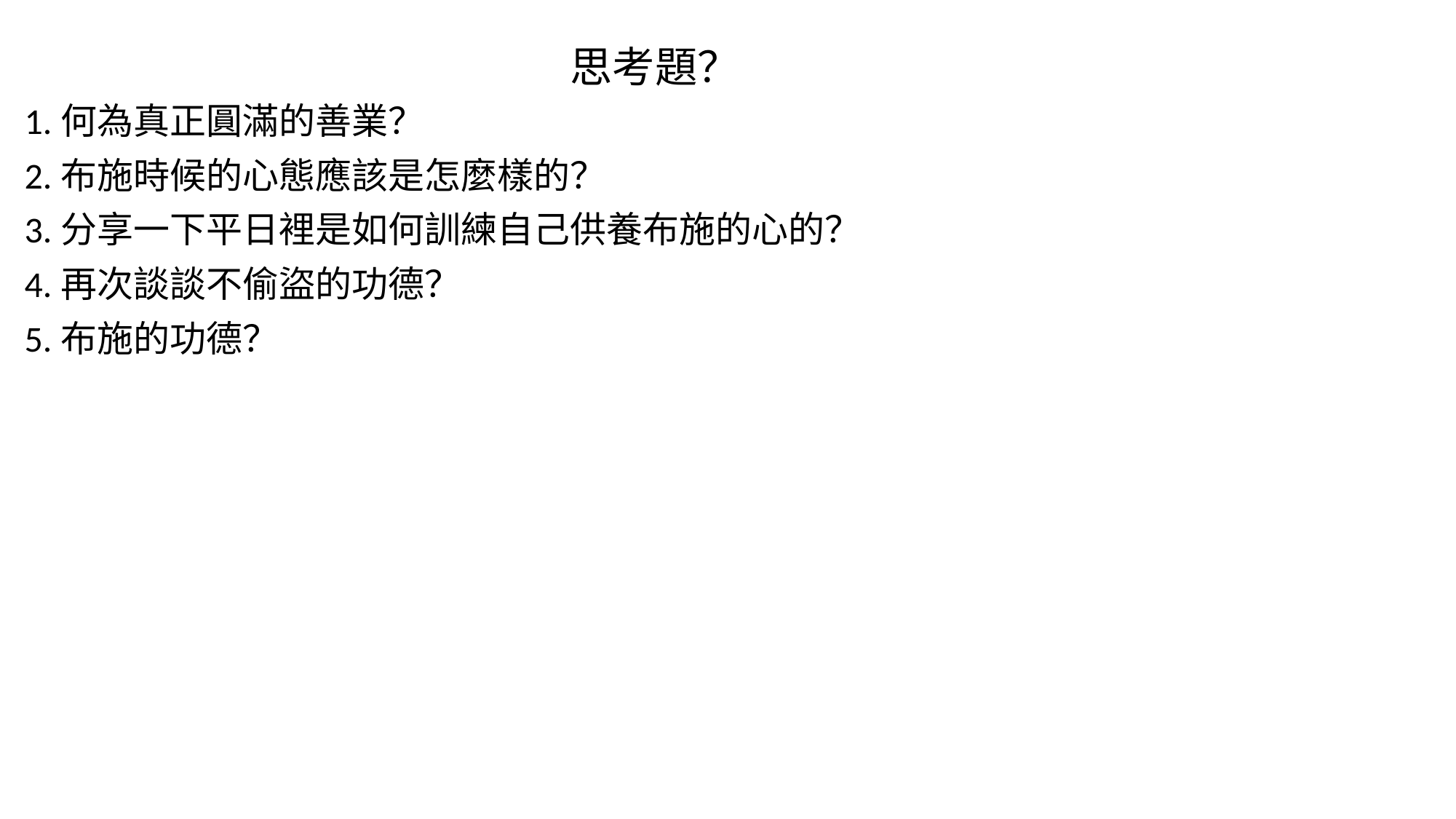

# 思考題？
1.何為真正圓滿的善業？
2.布施時候的心態應該是怎麼樣的？
3.分享一下平日裡是如何訓練自己供養布施的心的？
4.再次談談不偷盜的功德？
5.布施的功德？